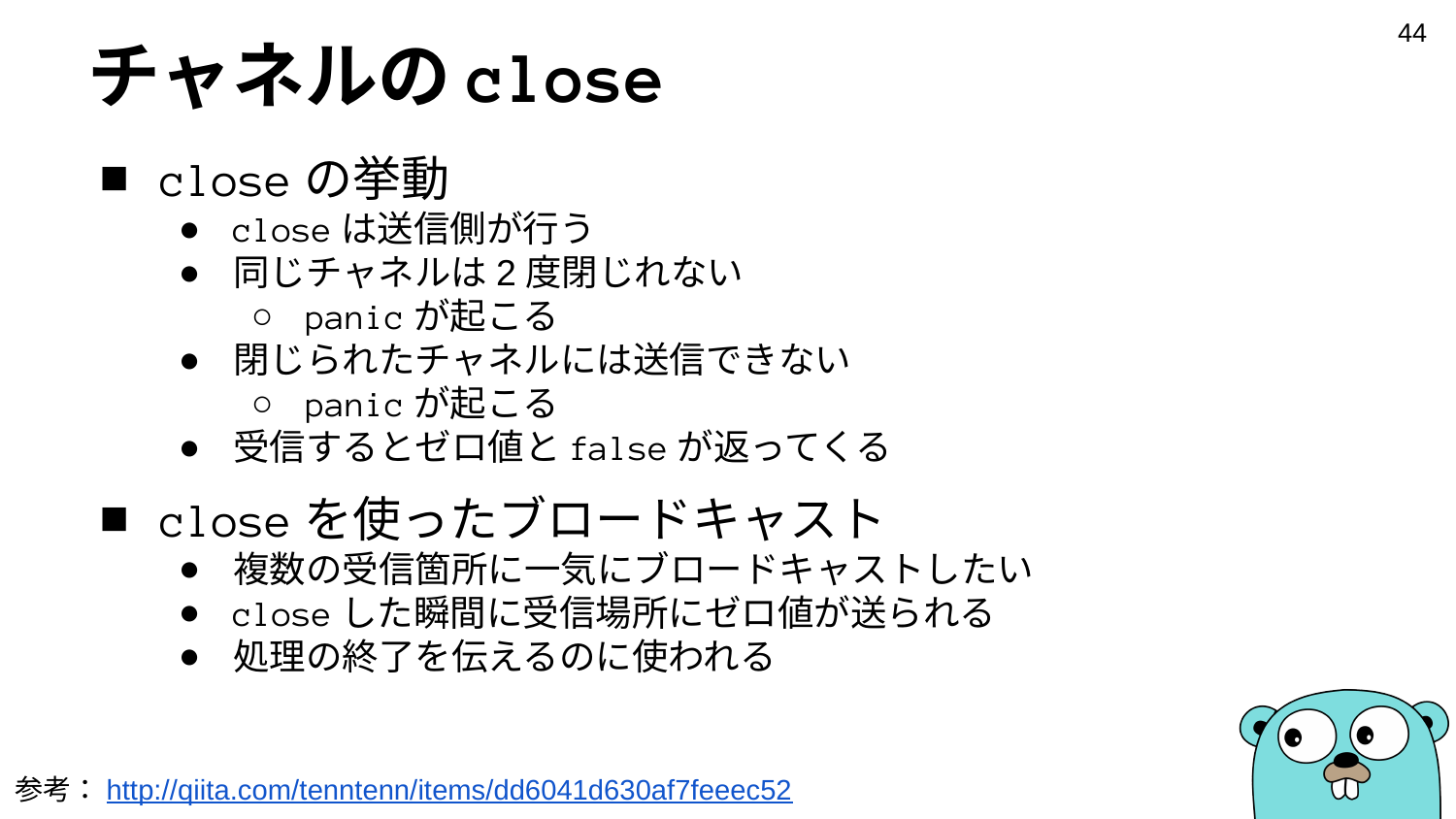

44
# チャネルのclose
closeの挙動
closeは送信側が行う
同じチャネルは2度閉じれない
panicが起こる
閉じられたチャネルには送信できない
panicが起こる
受信するとゼロ値とfalseが返ってくる
closeを使ったブロードキャスト
複数の受信箇所に一気にブロードキャストしたい
closeした瞬間に受信場所にゼロ値が送られる
処理の終了を伝えるのに使われる
参考：http://qiita.com/tenntenn/items/dd6041d630af7feeec52